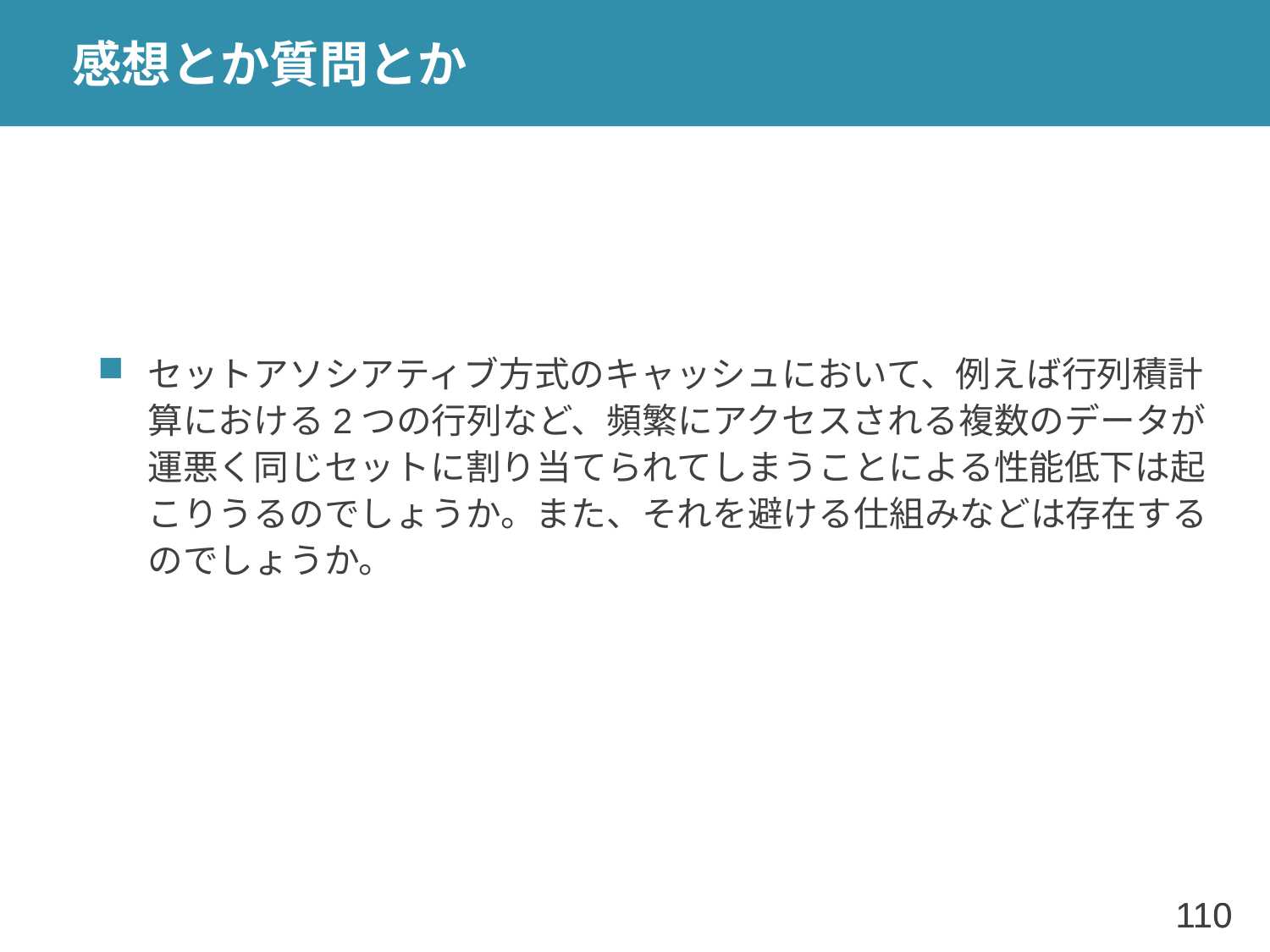

# 感想とか質問とか
セットアソシアティブ方式のキャッシュにおいて、例えば行列積計算における2つの行列など、頻繁にアクセスされる複数のデータが運悪く同じセットに割り当てられてしまうことによる性能低下は起こりうるのでしょうか。また、それを避ける仕組みなどは存在するのでしょうか。